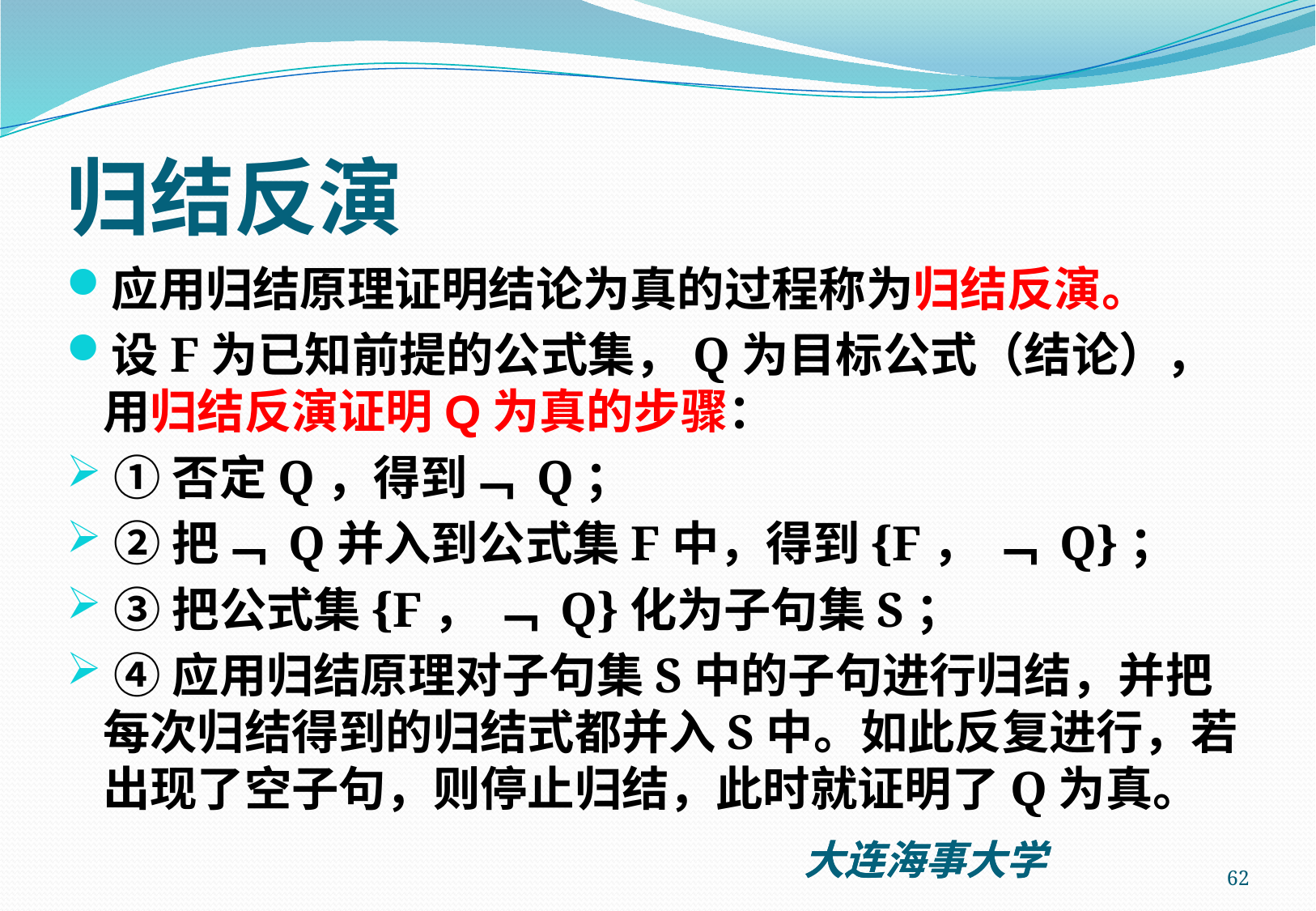

# 归结反演
应用归结原理证明结论为真的过程称为归结反演。
设F为已知前提的公式集，Q为目标公式（结论），用归结反演证明Q为真的步骤：
 ①否定Q，得到﹁ Q；
 ②把﹁ Q并入到公式集F中，得到{F， ﹁ Q}；
 ③把公式集{F， ﹁ Q}化为子句集S；
 ④应用归结原理对子句集S中的子句进行归结，并把每次归结得到的归结式都并入S中。如此反复进行，若出现了空子句，则停止归结，此时就证明了Q为真。
62